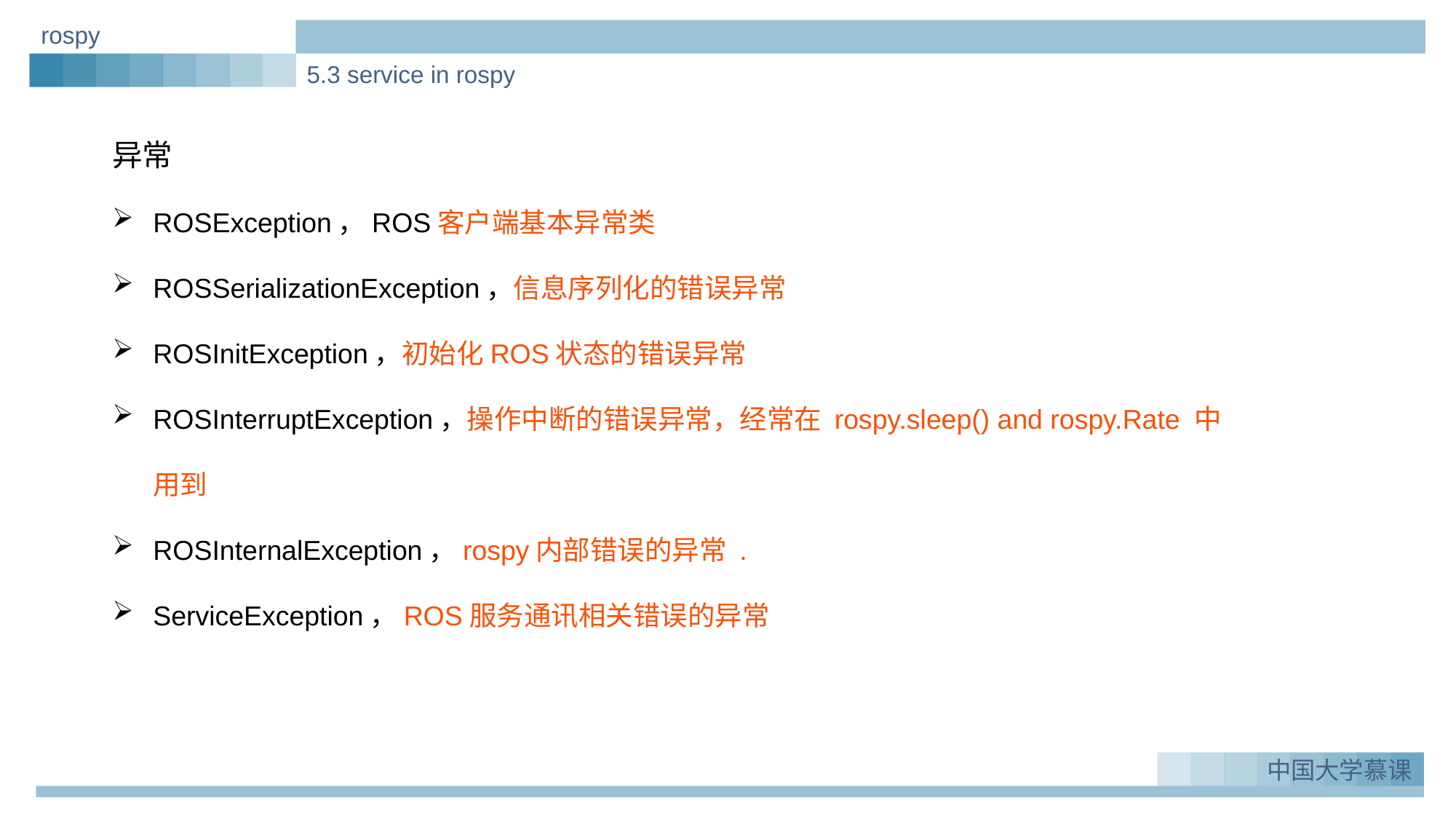

rospy
5.3 service in rospy
异常
ROSException，ROS客户端基本异常类
ROSSerializationException，信息序列化的错误异常
ROSInitException，初始化ROS状态的错误异常
ROSInterruptException，操作中断的错误异常，经常在 rospy.sleep() and rospy.Rate 中用到
ROSInternalException，rospy内部错误的异常 .
ServiceException，ROS服务通讯相关错误的异常

中国大学慕课